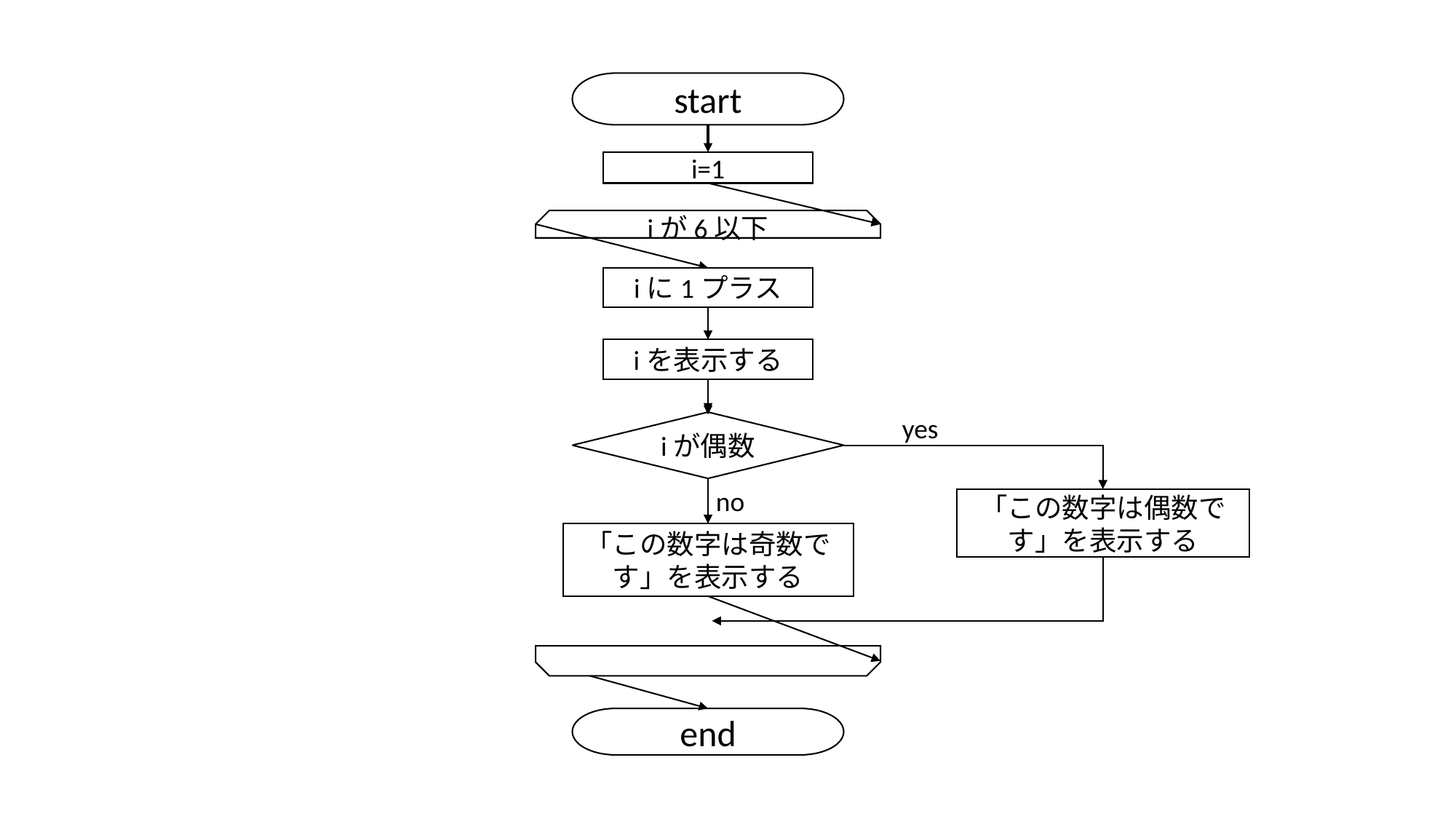

start
i=1
iが6以下
iに1プラス
iを表示する
yes
iが偶数
no
「この数字は偶数です」を表示する
「この数字は奇数です」を表示する

end